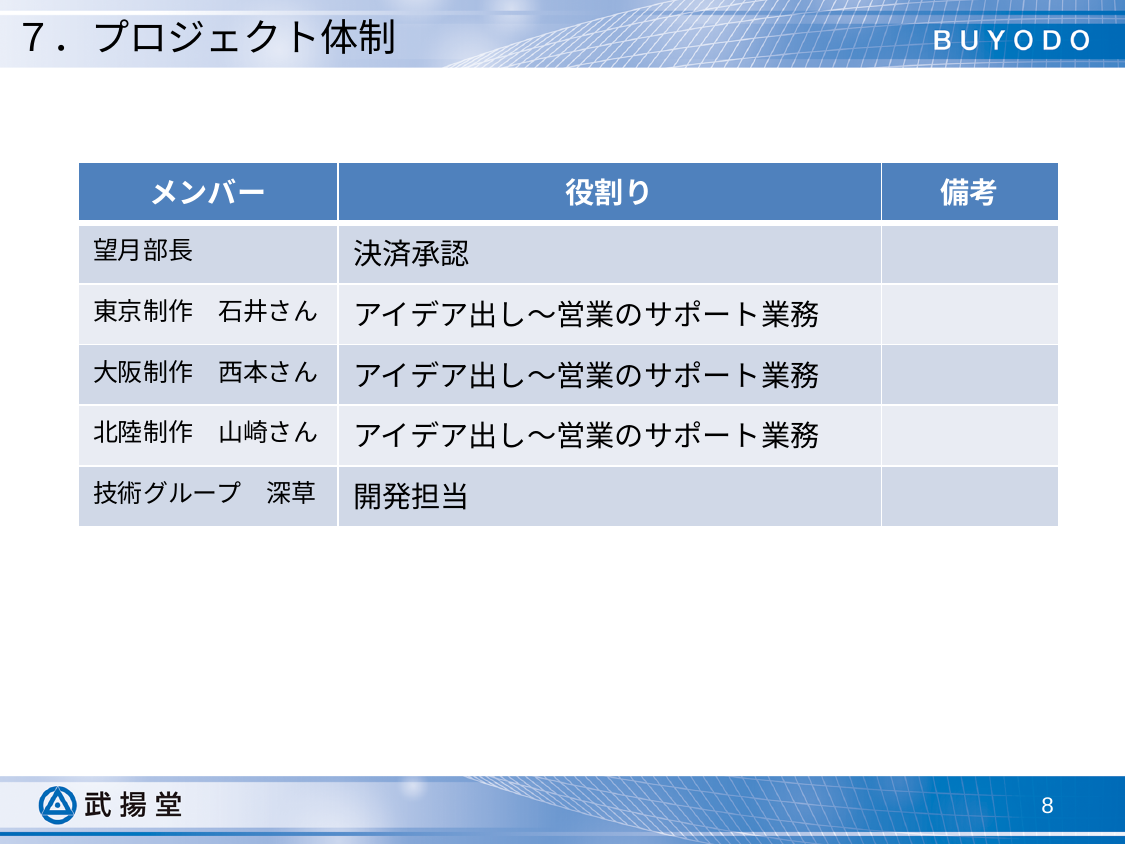

７．プロジェクト体制
| メンバー | 役割り | 備考 |
| --- | --- | --- |
| 望月部長 | 決済承認 |  |
| 東京制作　石井さん | アイデア出し～営業のサポート業務 |  |
| 大阪制作　西本さん | アイデア出し～営業のサポート業務 |  |
| 北陸制作　山崎さん | アイデア出し～営業のサポート業務 |  |
| 技術グループ　深草 | 開発担当 |  |
8